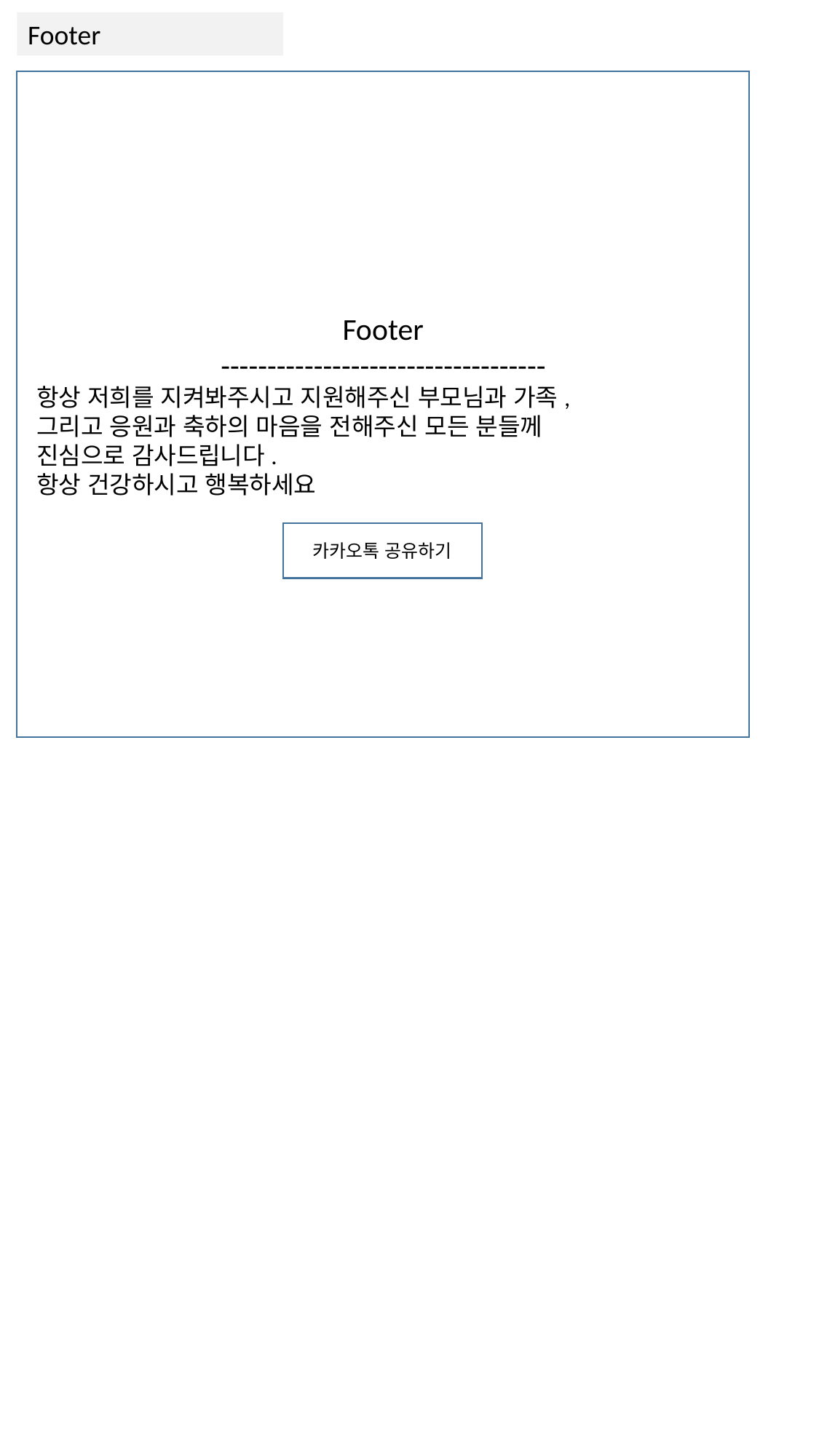

Footer
Footer
-----------------------------------
항상 저희를 지켜봐주시고 지원해주신 부모님과 가족,
그리고 응원과 축하의 마음을 전해주신 모든 분들께
진심으로 감사드립니다.
항상 건강하시고 행복하세요
카카오톡 공유하기
https://cadenzah.github.io/wedding/